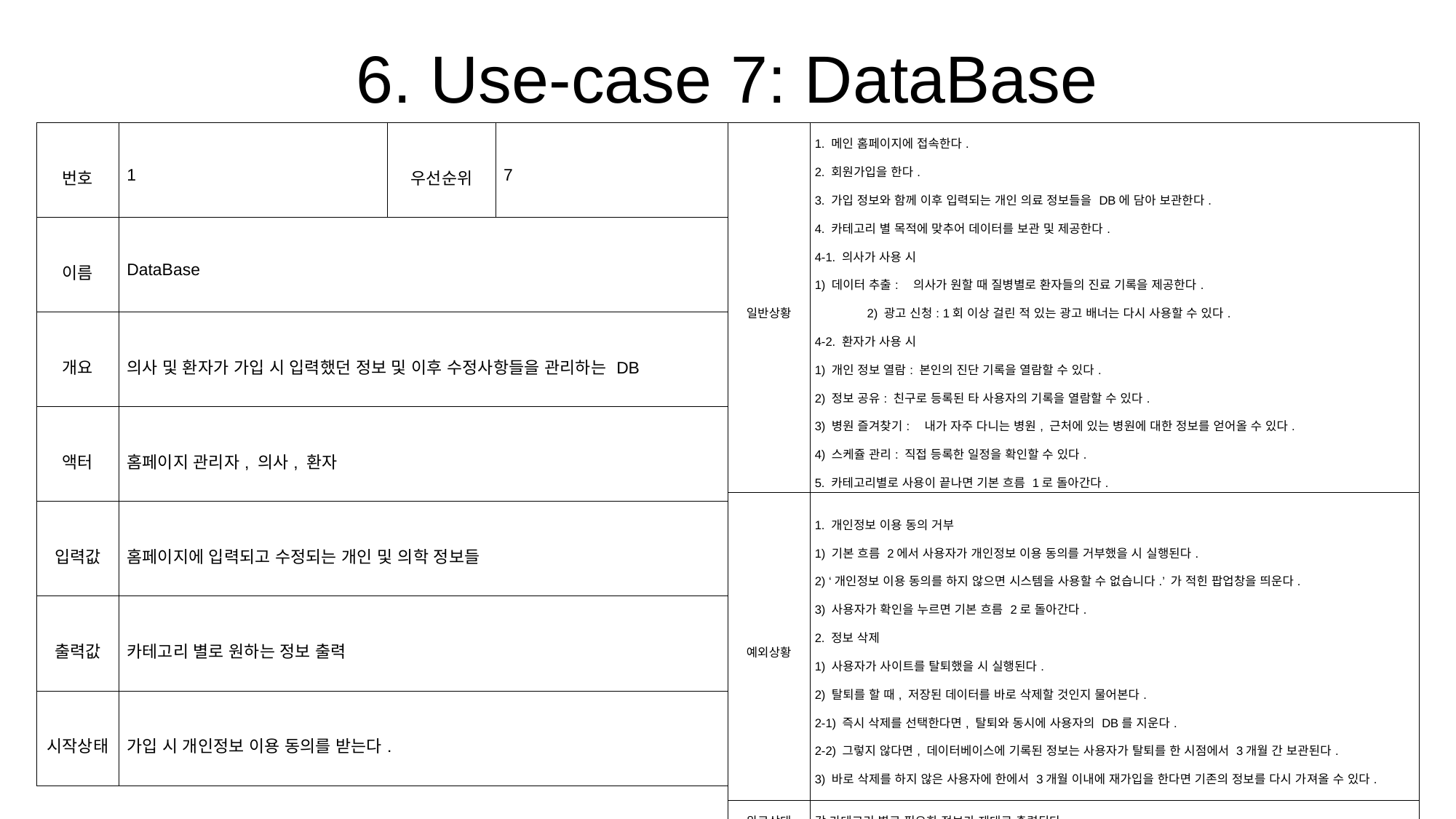

# 6. Use-case 7: DataBase
| 번호 | 1 | 우선순위 | 7 |
| --- | --- | --- | --- |
| 이름 | DataBase |  |  |
| 개요 | 의사 및 환자가 가입 시 입력했던 정보 및 이후 수정사항들을 관리하는 DB |  |  |
| 액터 | 홈페이지 관리자, 의사, 환자 |  |  |
| 입력값 | 홈페이지에 입력되고 수정되는 개인 및 의학 정보들 |  |  |
| 출력값 | 카테고리 별로 원하는 정보 출력 |  |  |
| 시작상태 | 가입 시 개인정보 이용 동의를 받는다. |  |  |
| 일반상황 | 1. 메인 홈페이지에 접속한다. 2. 회원가입을 한다. 3. 가입 정보와 함께 이후 입력되는 개인 의료 정보들을 DB에 담아 보관한다. 4. 카테고리 별 목적에 맞추어 데이터를 보관 및 제공한다. 4-1. 의사가 사용 시 1) 데이터 추출:　의사가 원할 때 질병별로 환자들의 진료 기록을 제공한다. 　　　　2) 광고 신청: 1회 이상 걸린 적 있는 광고 배너는 다시 사용할 수 있다. 4-2. 환자가 사용 시 1) 개인 정보 열람: 본인의 진단 기록을 열람할 수 있다. 2) 정보 공유: 친구로 등록된 타 사용자의 기록을 열람할 수 있다. 3) 병원 즐겨찾기:　내가 자주 다니는 병원, 근처에 있는 병원에 대한 정보를 얻어올 수 있다. 4) 스케쥴 관리: 직접 등록한 일정을 확인할 수 있다. 5. 카테고리별로 사용이 끝나면 기본 흐름 1로 돌아간다. |
| --- | --- |
| 예외상황 | 1. 개인정보 이용 동의 거부 1) 기본 흐름 2에서 사용자가 개인정보 이용 동의를 거부했을 시 실행된다. 2) ‘개인정보 이용 동의를 하지 않으면 시스템을 사용할 수 없습니다.’ 가 적힌 팝업창을 띄운다. 3) 사용자가 확인을 누르면 기본 흐름 2로 돌아간다. 2. 정보 삭제 1) 사용자가 사이트를 탈퇴했을 시 실행된다. 2) 탈퇴를 할 때, 저장된 데이터를 바로 삭제할 것인지 물어본다. 2-1) 즉시 삭제를 선택한다면, 탈퇴와 동시에 사용자의 DB를 지운다. 2-2) 그렇지 않다면, 데이터베이스에 기록된 정보는 사용자가 탈퇴를 한 시점에서 3개월 간 보관된다. 3) 바로 삭제를 하지 않은 사용자에 한에서 3개월 이내에 재가입을 한다면 기존의 정보를 다시 가져올 수 있다. |
| 완료상태 | 각 가테고리 별로 필요한 정보가 제대로 출력된다. |